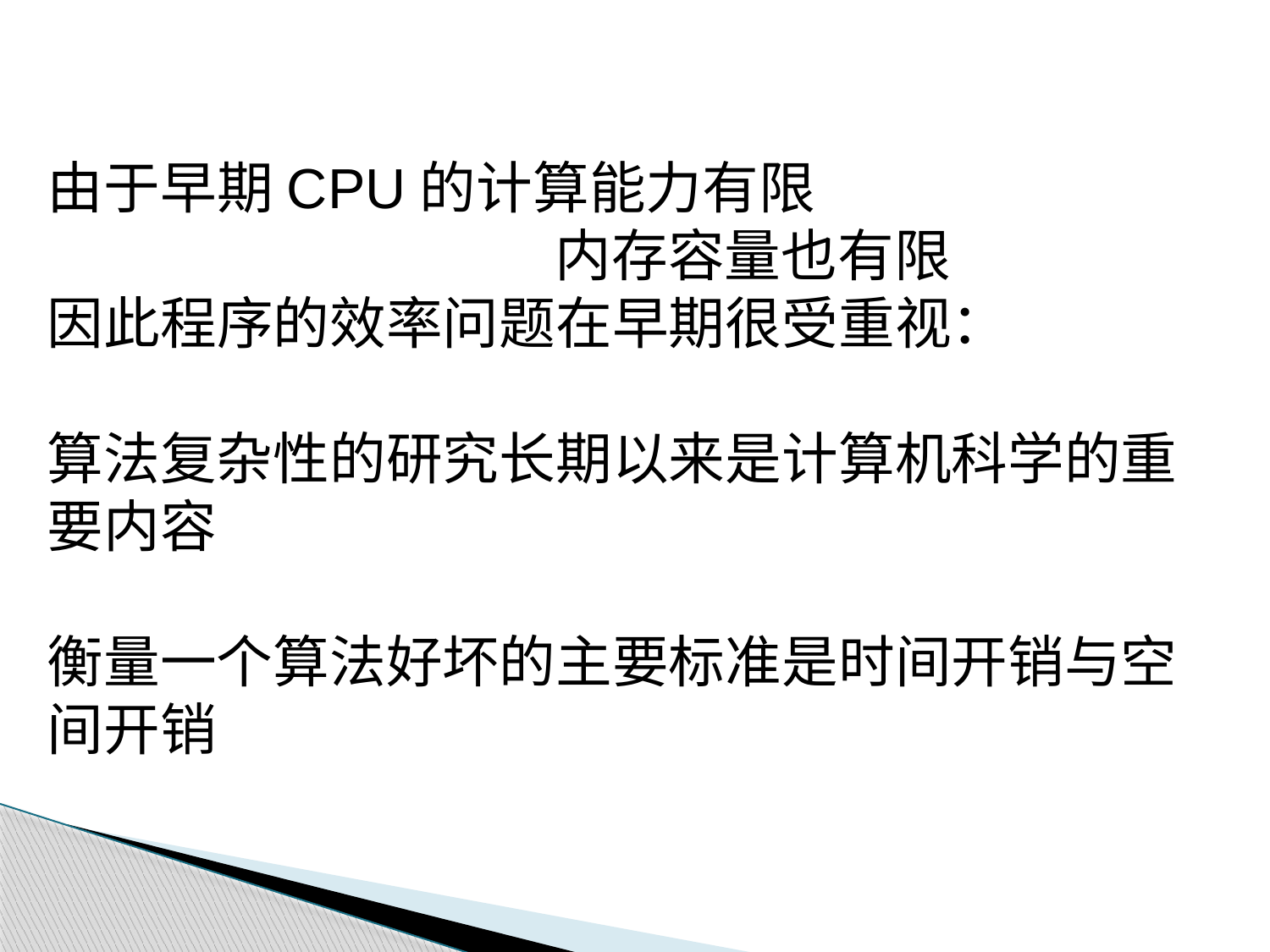

由于早期CPU的计算能力有限
				内存容量也有限
因此程序的效率问题在早期很受重视：

算法复杂性的研究长期以来是计算机科学的重要内容

衡量一个算法好坏的主要标准是时间开销与空间开销